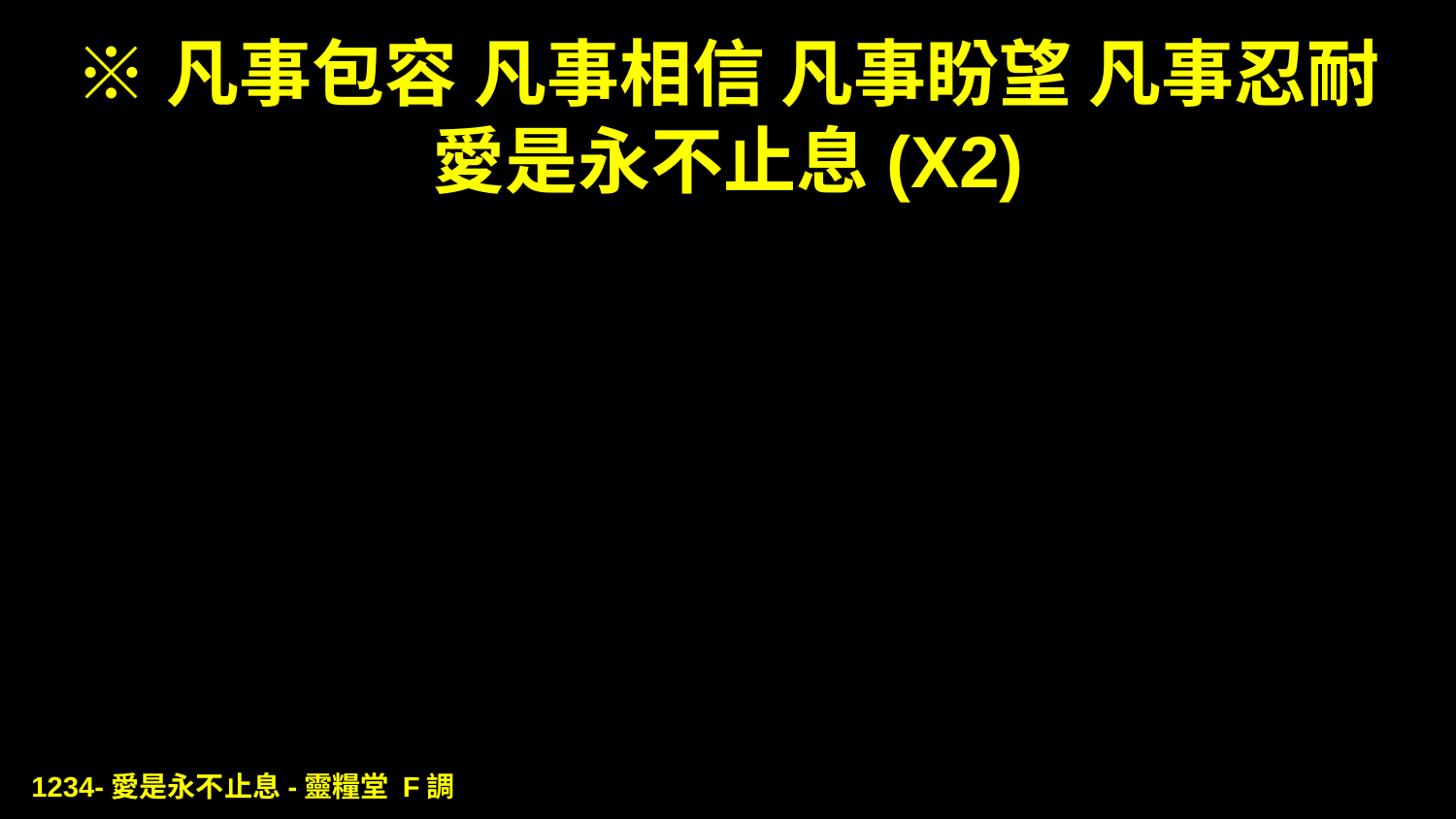

# ※凡事包容 凡事相信 凡事盼望 凡事忍耐 愛是永不止息(X2)
1234-愛是永不止息-靈糧堂 F調